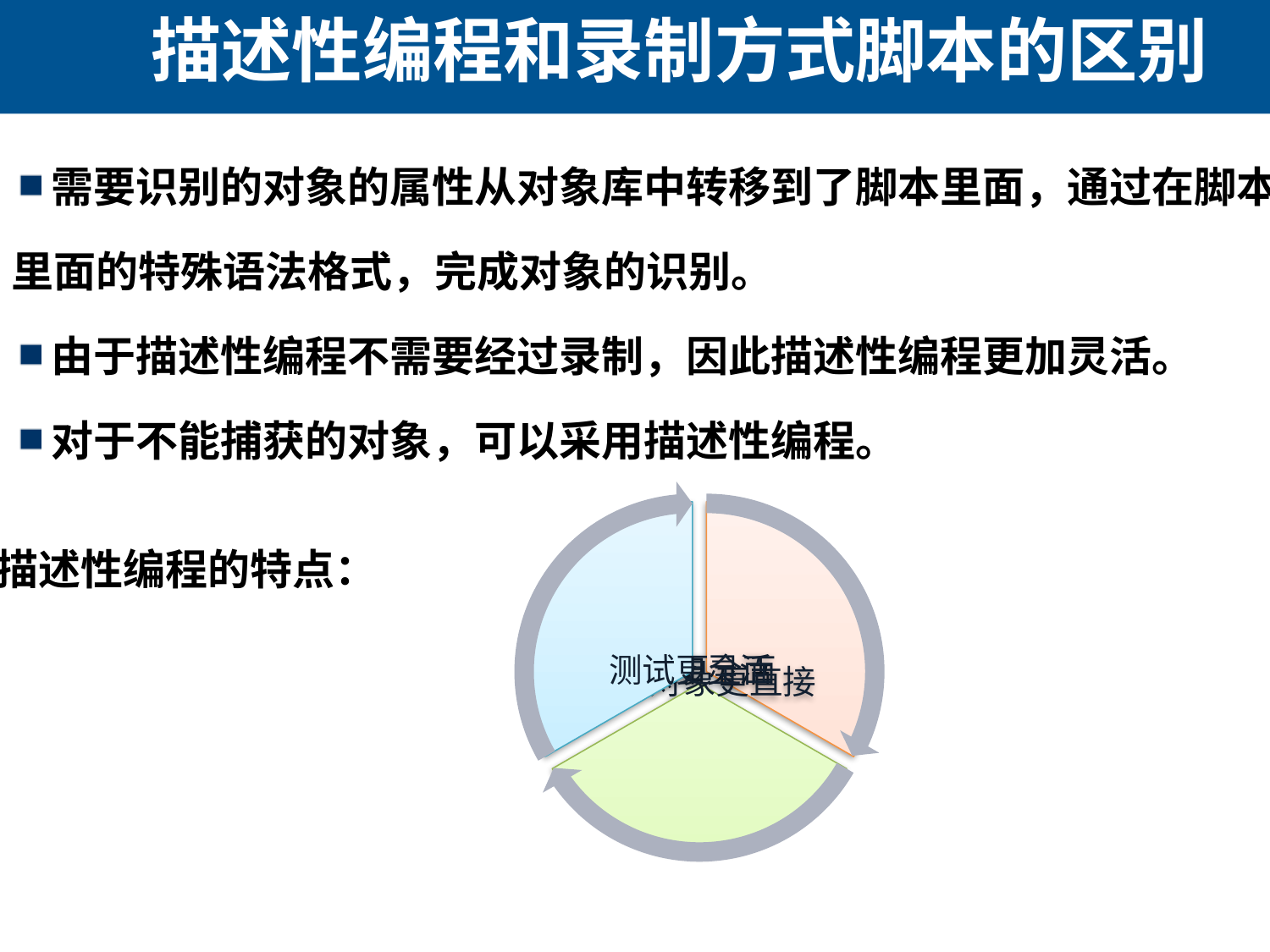

# 描述性编程和录制方式脚本的区别
需要识别的对象的属性从对象库中转移到了脚本里面，通过在脚本
里面的特殊语法格式，完成对象的识别。
由于描述性编程不需要经过录制，因此描述性编程更加灵活。
对于不能捕获的对象，可以采用描述性编程。

     描述性编程的特点：
更加灵活
操作对象更直接
测试更全面